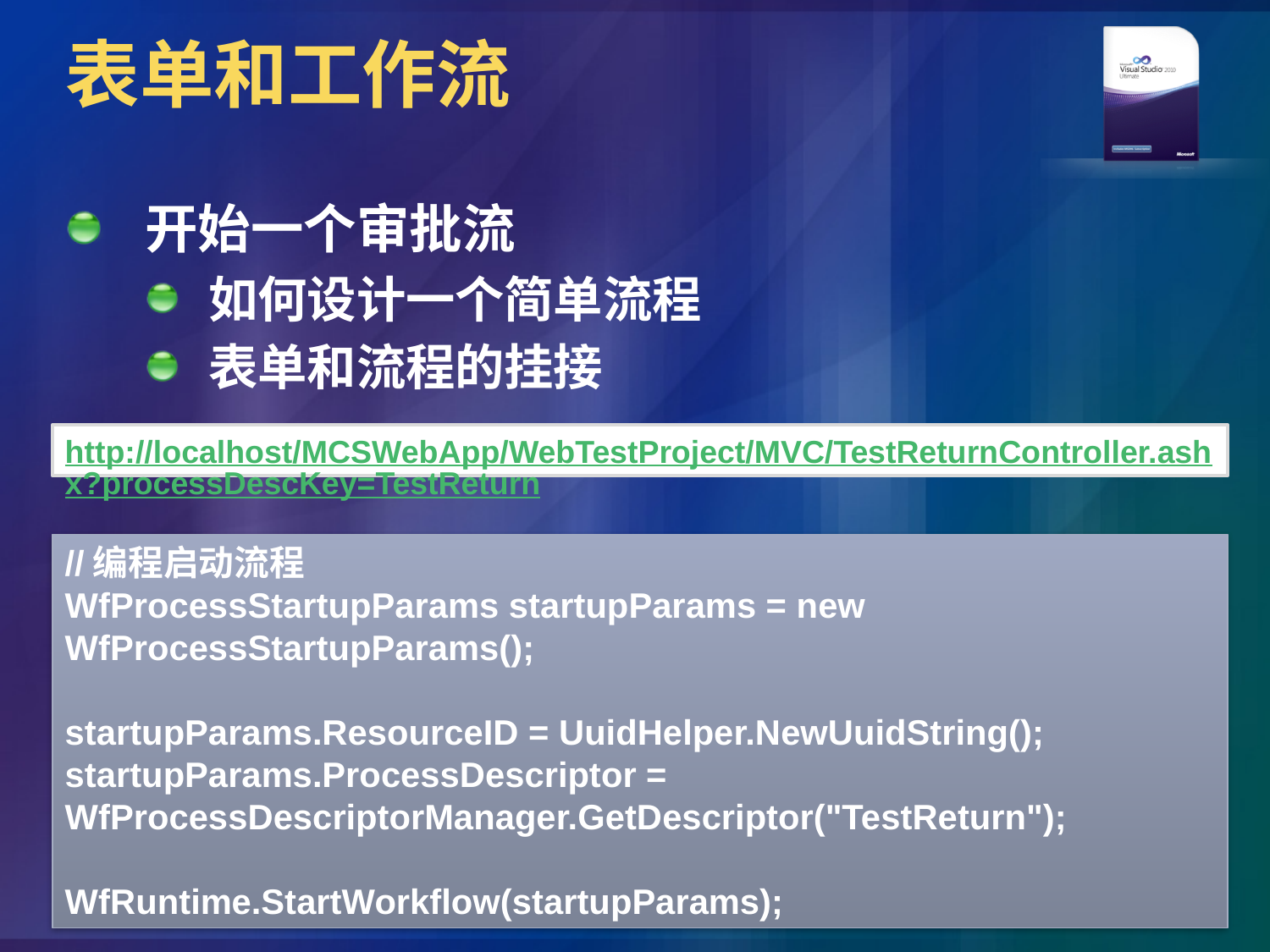

# 表单和工作流
开始一个审批流
如何设计一个简单流程
表单和流程的挂接
http://localhost/MCSWebApp/WebTestProject/MVC/TestReturnController.ashx?processDescKey=TestReturn
//编程启动流程
WfProcessStartupParams startupParams = new 	WfProcessStartupParams();

startupParams.ResourceID = UuidHelper.NewUuidString();
startupParams.ProcessDescriptor = 	WfProcessDescriptorManager.GetDescriptor("TestReturn");

WfRuntime.StartWorkflow(startupParams);